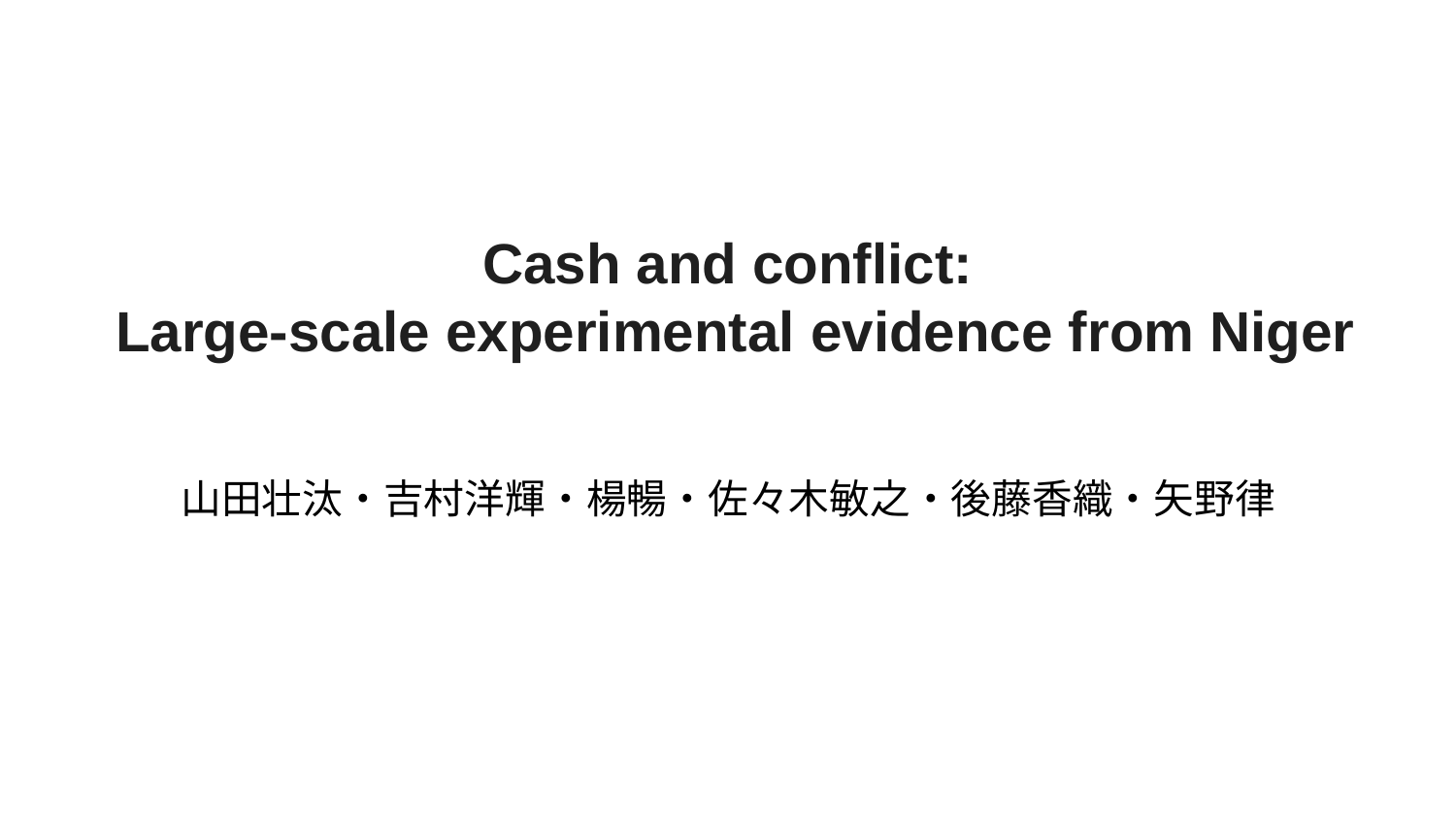

# Cash and conflict:
 Large-scale experimental evidence from Niger
山田壮汰・吉村洋輝・楊暢・佐々木敏之・後藤香織・矢野律